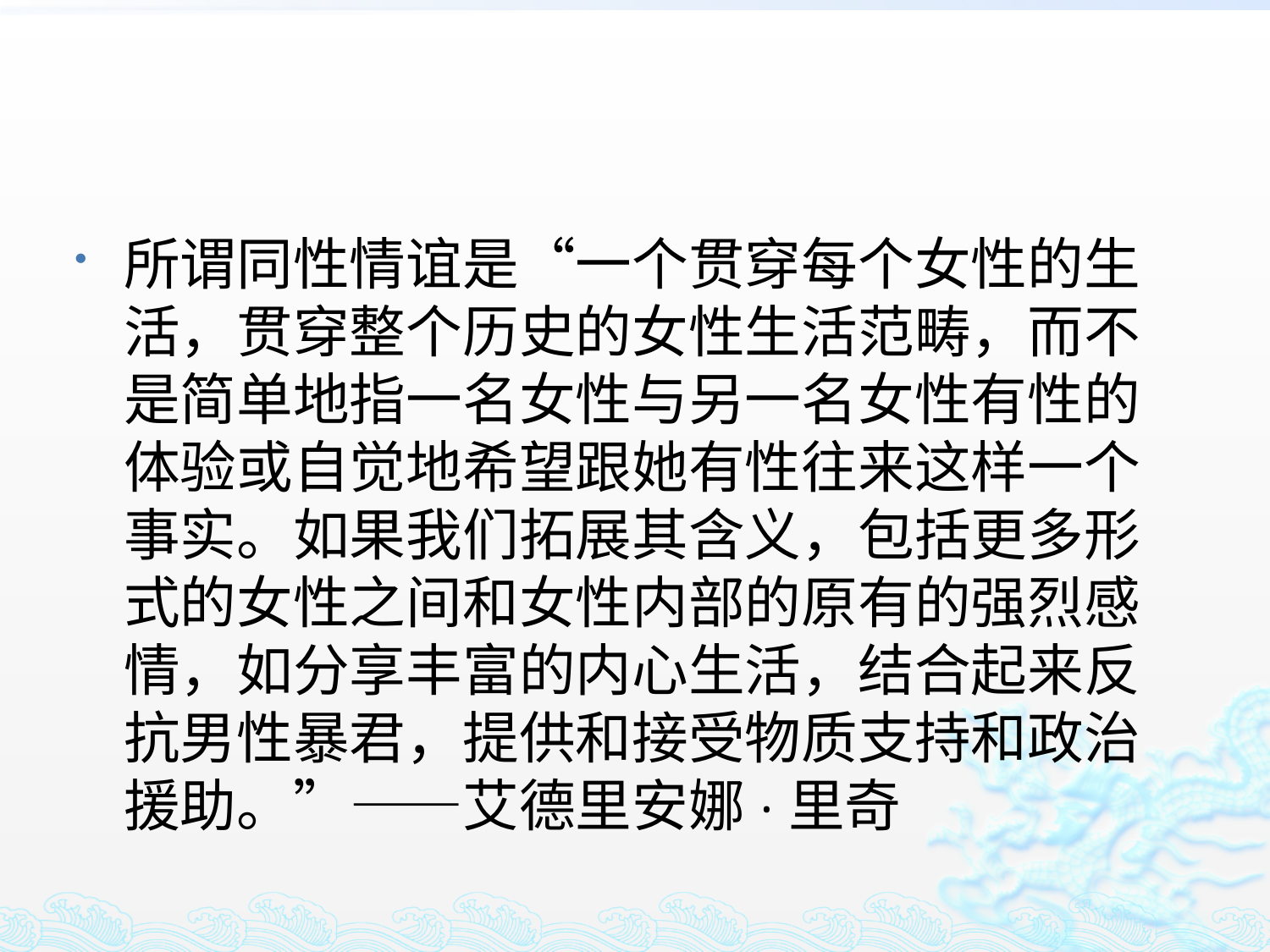

#
所谓同性情谊是“一个贯穿每个女性的生活，贯穿整个历史的女性生活范畴，而不是简单地指一名女性与另一名女性有性的体验或自觉地希望跟她有性往来这样一个事实。如果我们拓展其含义，包括更多形式的女性之间和女性内部的原有的强烈感情，如分享丰富的内心生活，结合起来反抗男性暴君，提供和接受物质支持和政治援助。”——艾德里安娜·里奇